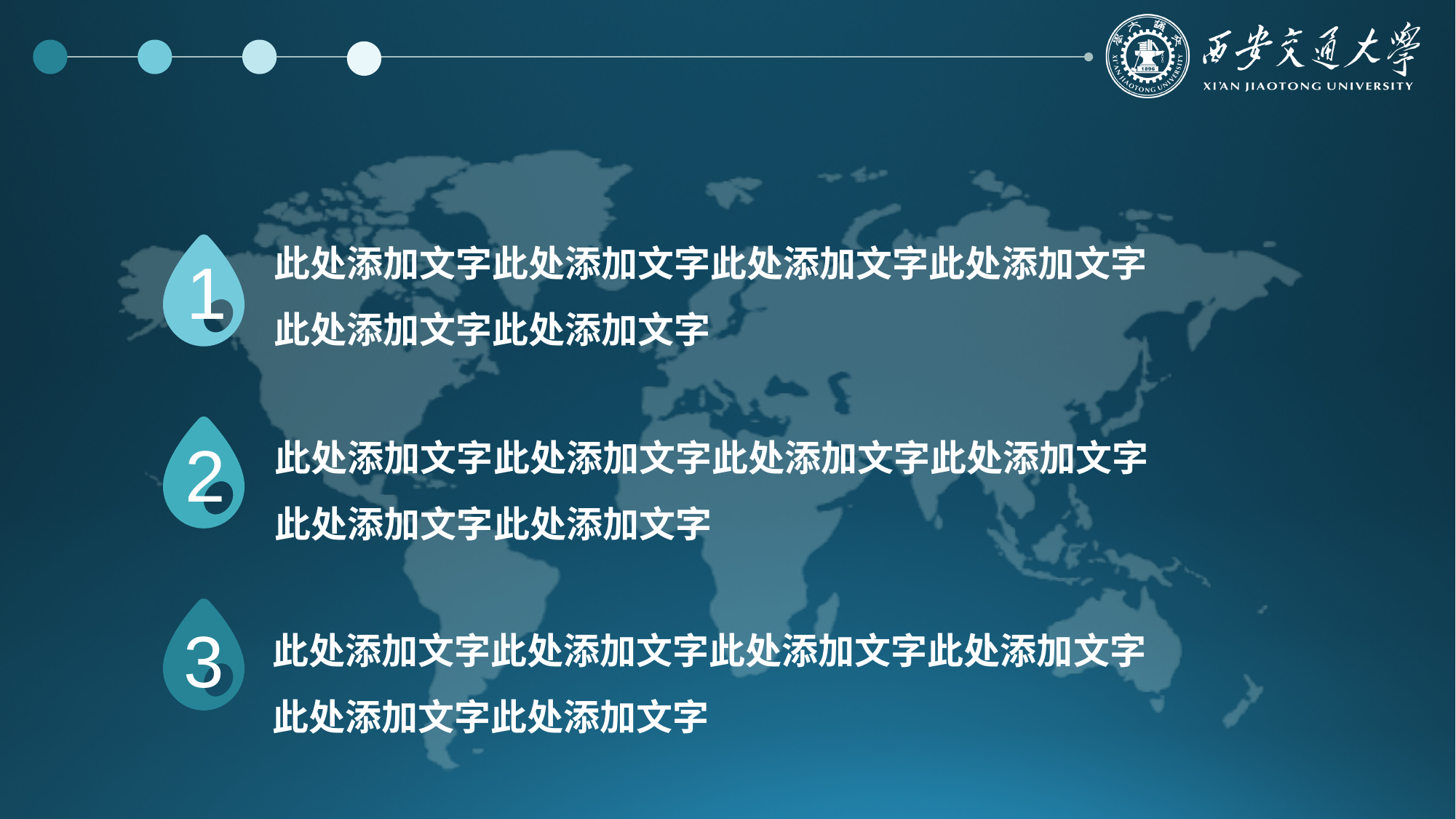

此处添加文字此处添加文字此处添加文字此处添加文字
此处添加文字此处添加文字

1

2
此处添加文字此处添加文字此处添加文字此处添加文字
此处添加文字此处添加文字

3
此处添加文字此处添加文字此处添加文字此处添加文字
此处添加文字此处添加文字